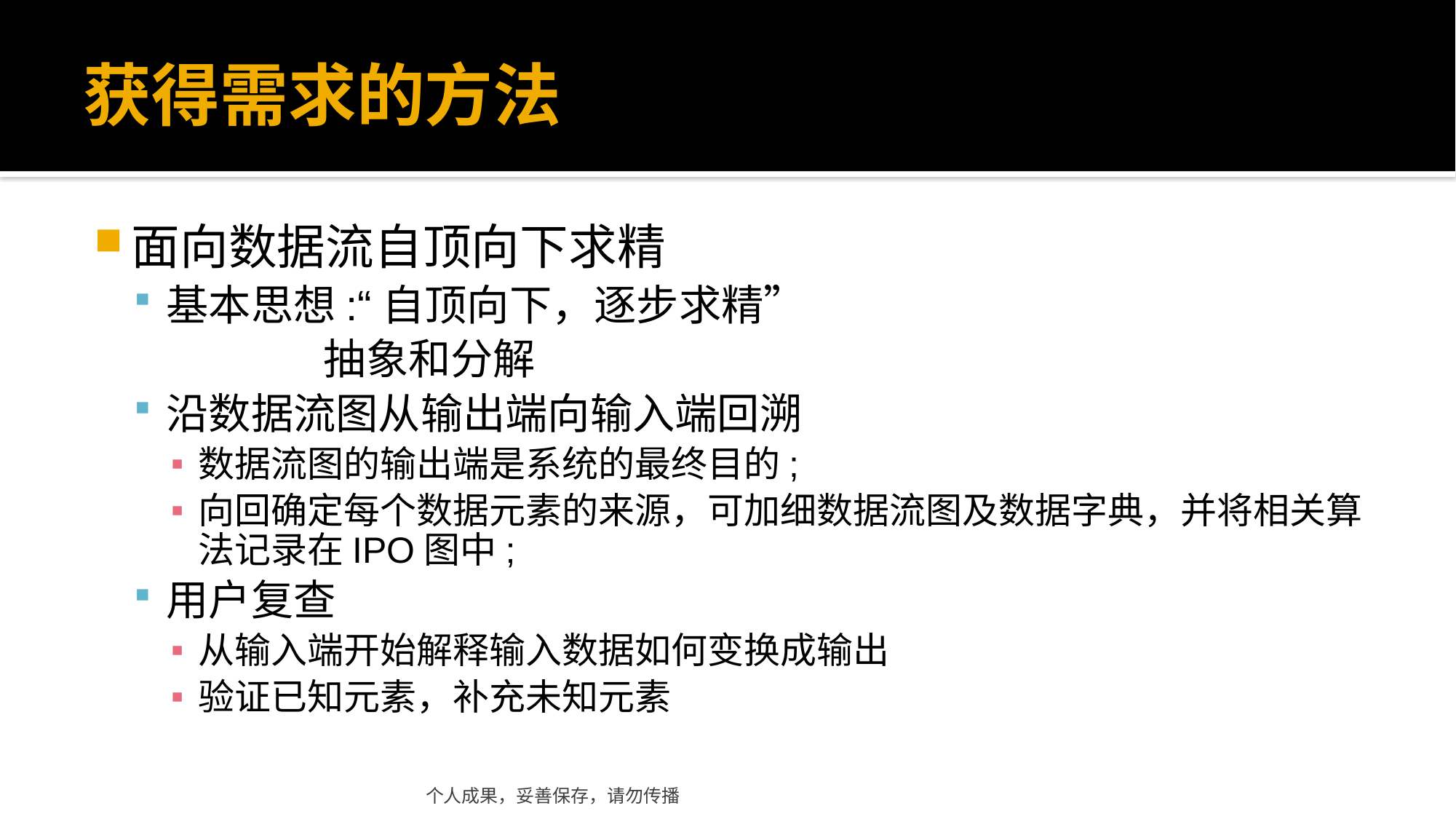

# 获得需求的方法
面向数据流自顶向下求精
基本思想:“自顶向下，逐步求精”
                   抽象和分解
沿数据流图从输出端向输入端回溯
数据流图的输出端是系统的最终目的;
向回确定每个数据元素的来源，可加细数据流图及数据字典，并将相关算法记录在IPO图中;
用户复查
从输入端开始解释输入数据如何变换成输出
验证已知元素，补充未知元素
个人成果，妥善保存，请勿传播